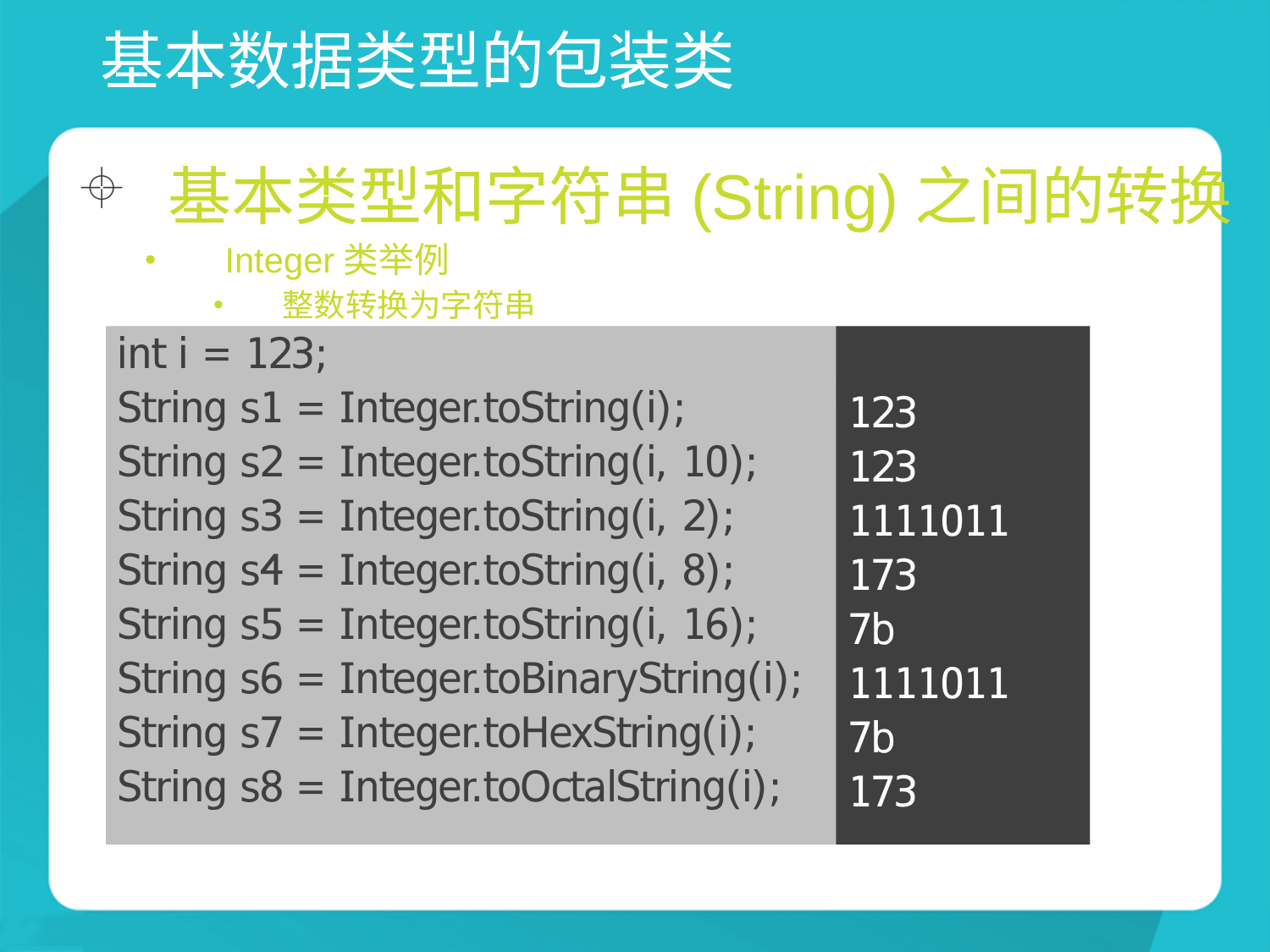

# 基本数据类型的包装类
基本类型和字符串(String)之间的转换
Integer类举例
整数转换为字符串
public static String toString(int i)
public static String toString(int i, int radix)
public static String toBinaryString(int i)
public static String toHexString(int i)
public static String toOctalString(int i)
int i = 123;
String s1 = Integer.toString(i);
String s2 = Integer.toString(i, 10);
String s3 = Integer.toString(i, 2);
String s4 = Integer.toString(i, 8);
String s5 = Integer.toString(i, 16);
String s6 = Integer.toBinaryString(i);
String s7 = Integer.toHexString(i);
String s8 = Integer.toOctalString(i);

123
123
1111011
173
7b
1111011
7b
173